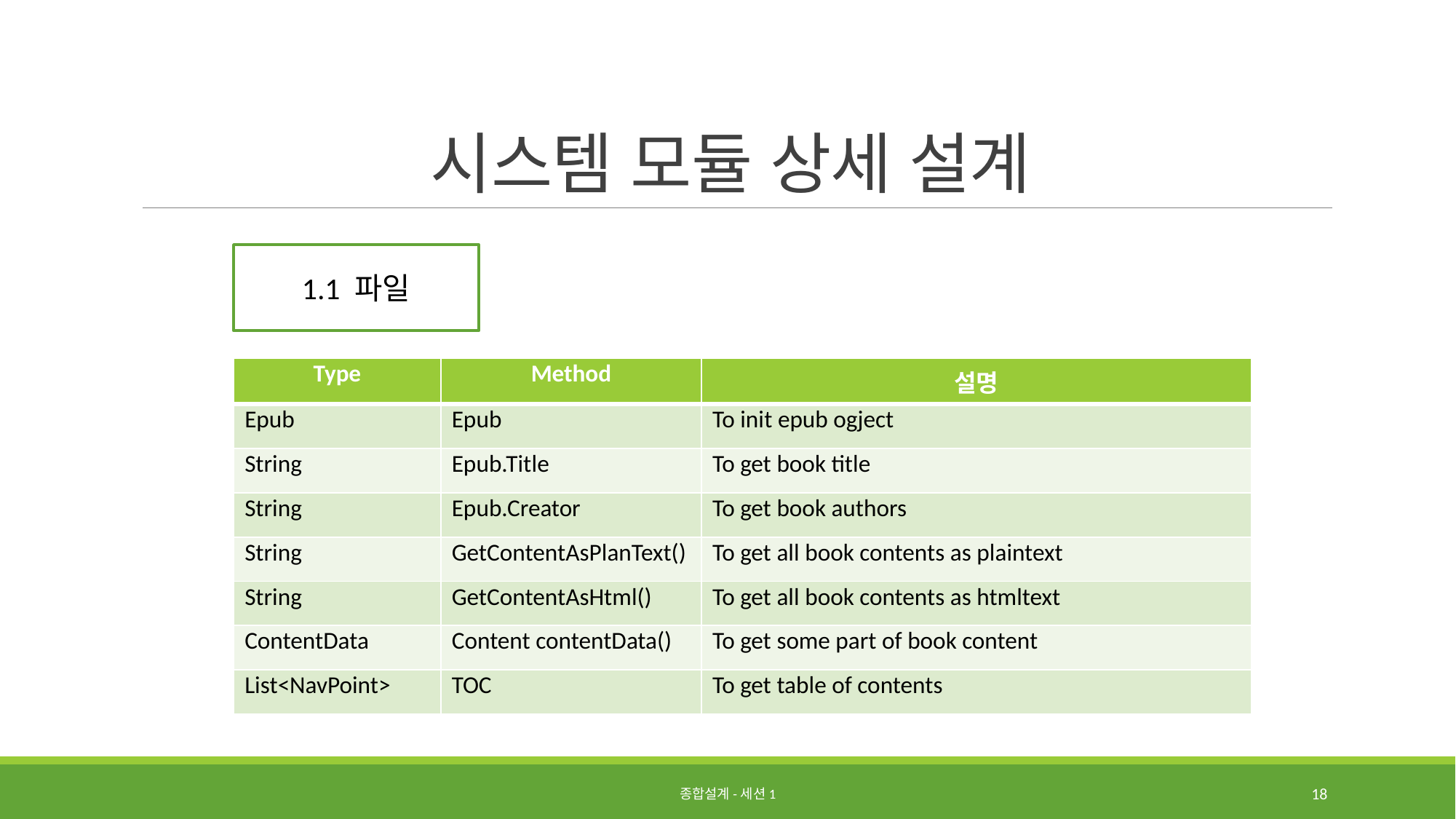

# 시스템 모듈 상세 설계
설계
1.1 파일
| Type | Method | 설명 |
| --- | --- | --- |
| Epub | Epub | To init epub ogject |
| String | Epub.Title | To get book title |
| String | Epub.Creator | To get book authors |
| String | GetContentAsPlanText() | To get all book contents as plaintext |
| String | GetContentAsHtml() | To get all book contents as htmltext |
| ContentData | Content contentData() | To get some part of book content |
| List<NavPoint> | TOC | To get table of contents |
종합설계-세션1
18